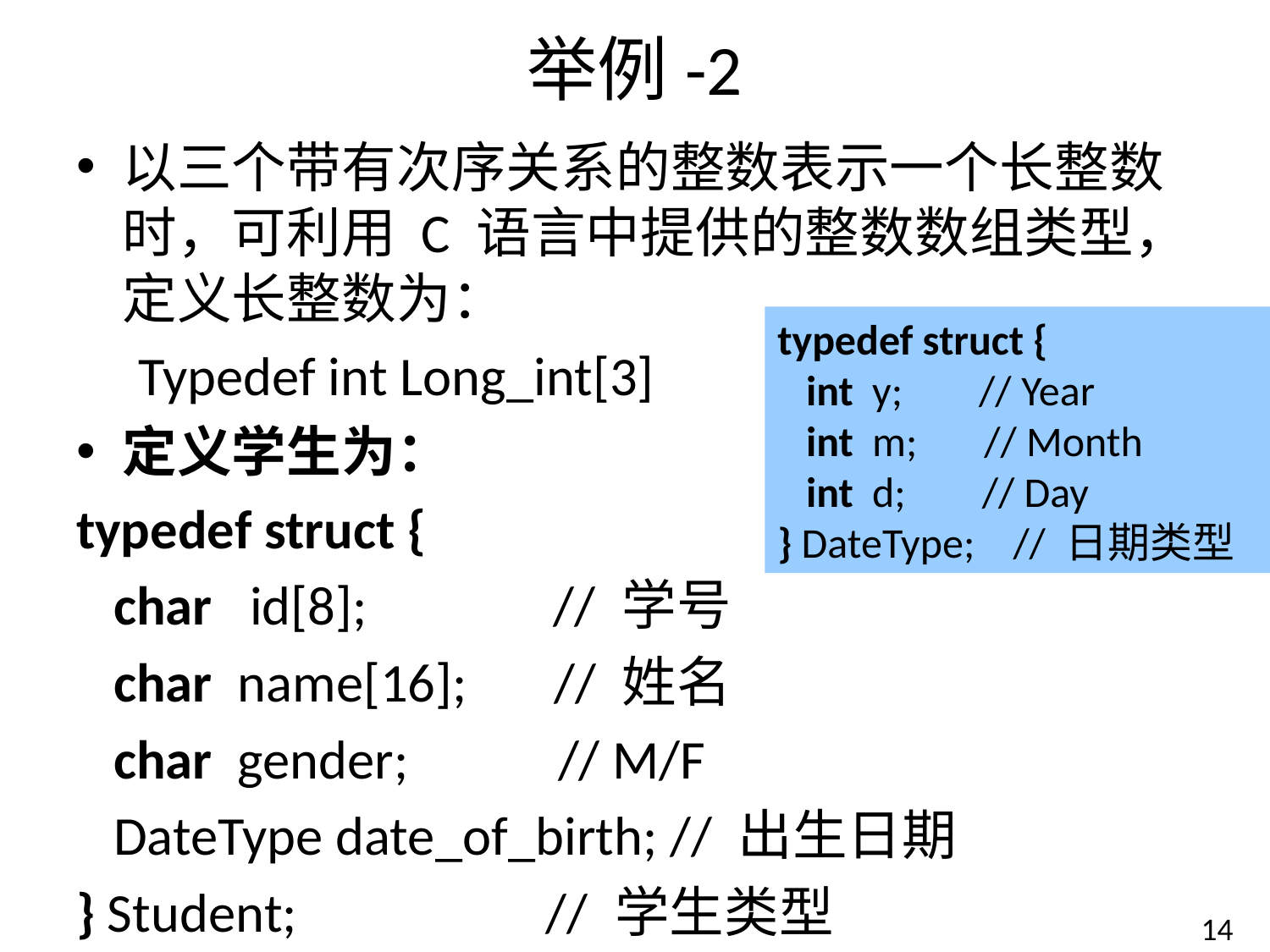

# 举例-2
以三个带有次序关系的整数表示一个长整数时，可利用 C 语言中提供的整数数组类型，定义长整数为：
     Typedef int Long_int[3]
定义学生为：
typedef struct {
   char   id[8];               // 学号
   char  name[16];       // 姓名
   char  gender;            // M/F
   DateType date_of_birth; // 出生日期
} Student;                    // 学生类型

typedef struct {
   int  y;        // Year
   int  m;       // Month
   int  d;        // Day
} DateType;    // 日期类型
14